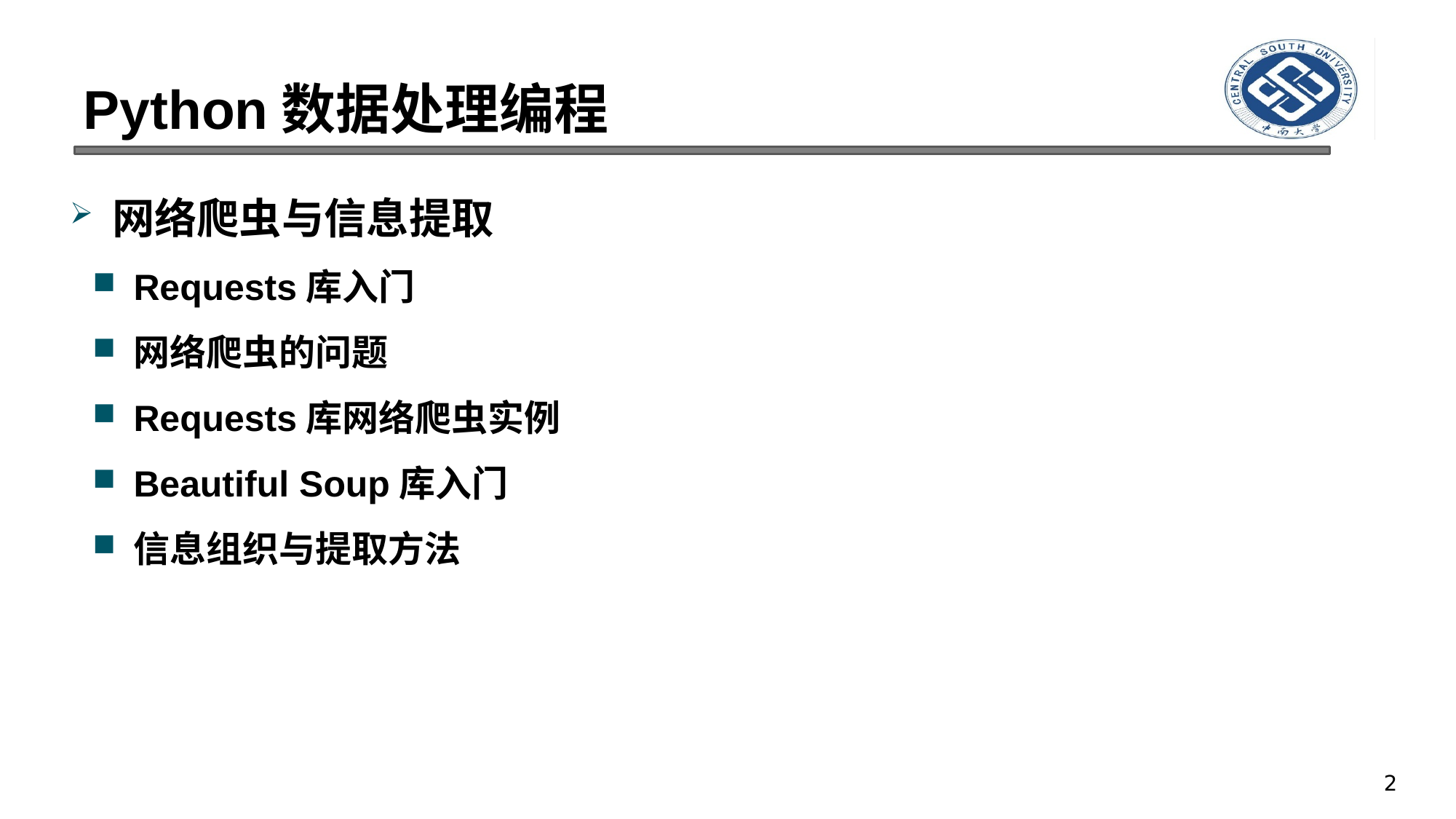

# Python数据处理编程
网络爬虫与信息提取
Requests库入门
网络爬虫的问题
Requests库网络爬虫实例
Beautiful Soup库入门
信息组织与提取方法

2